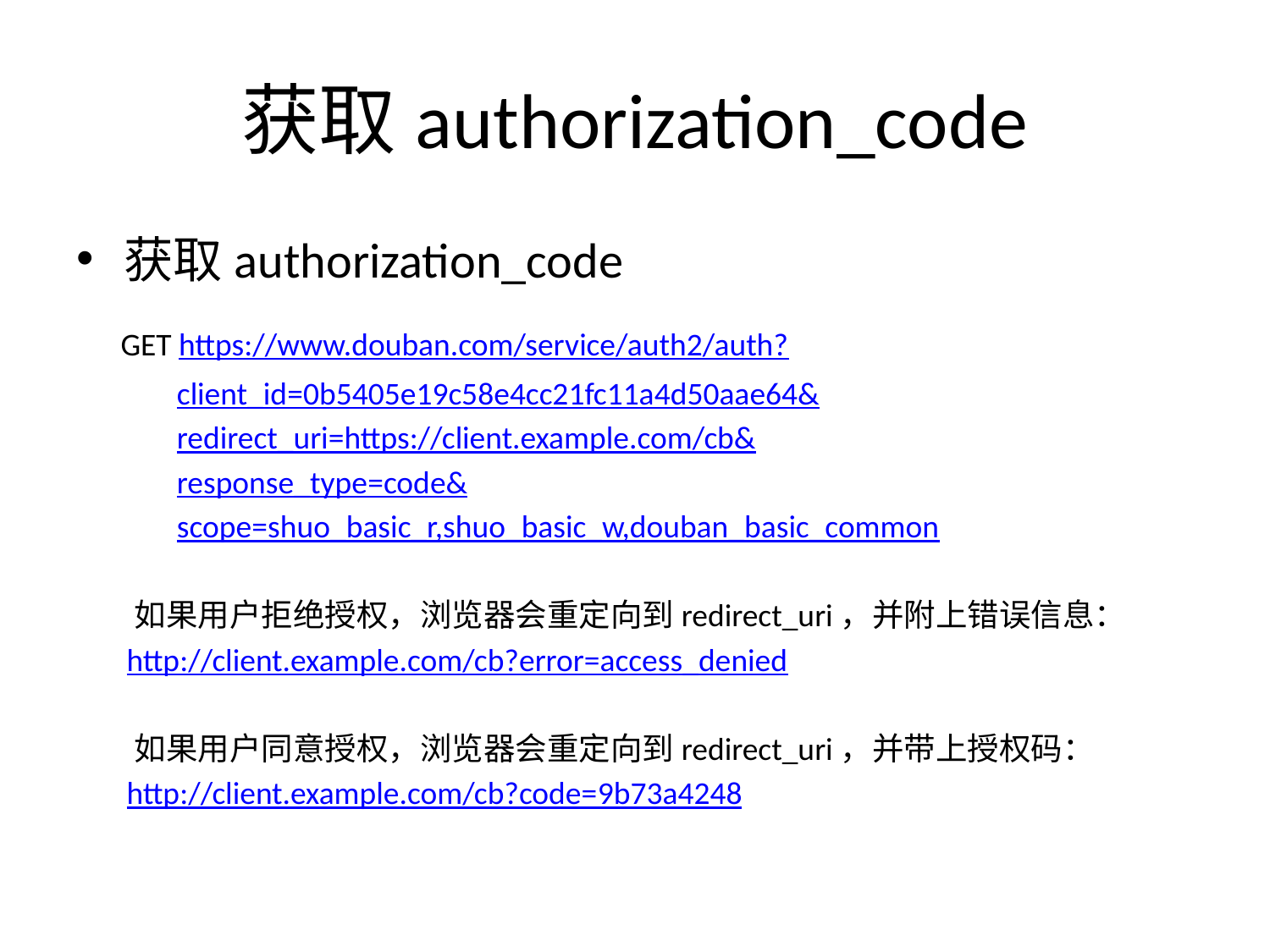

# 获取authorization_code
获取authorization_code
    GET https://www.douban.com/service/auth2/auth?
              client_id=0b5405e19c58e4cc21fc11a4d50aae64&
              redirect_uri=https://client.example.com/cb&
              response_type=code&
              scope=shuo_basic_r,shuo_basic_w,douban_basic_common

       如果用户拒绝授权，浏览器会重定向到redirect_uri，并附上错误信息：
       http://client.example.com/cb?error=access_denied

       如果用户同意授权，浏览器会重定向到redirect_uri，并带上授权码：
       http://client.example.com/cb?code=9b73a4248